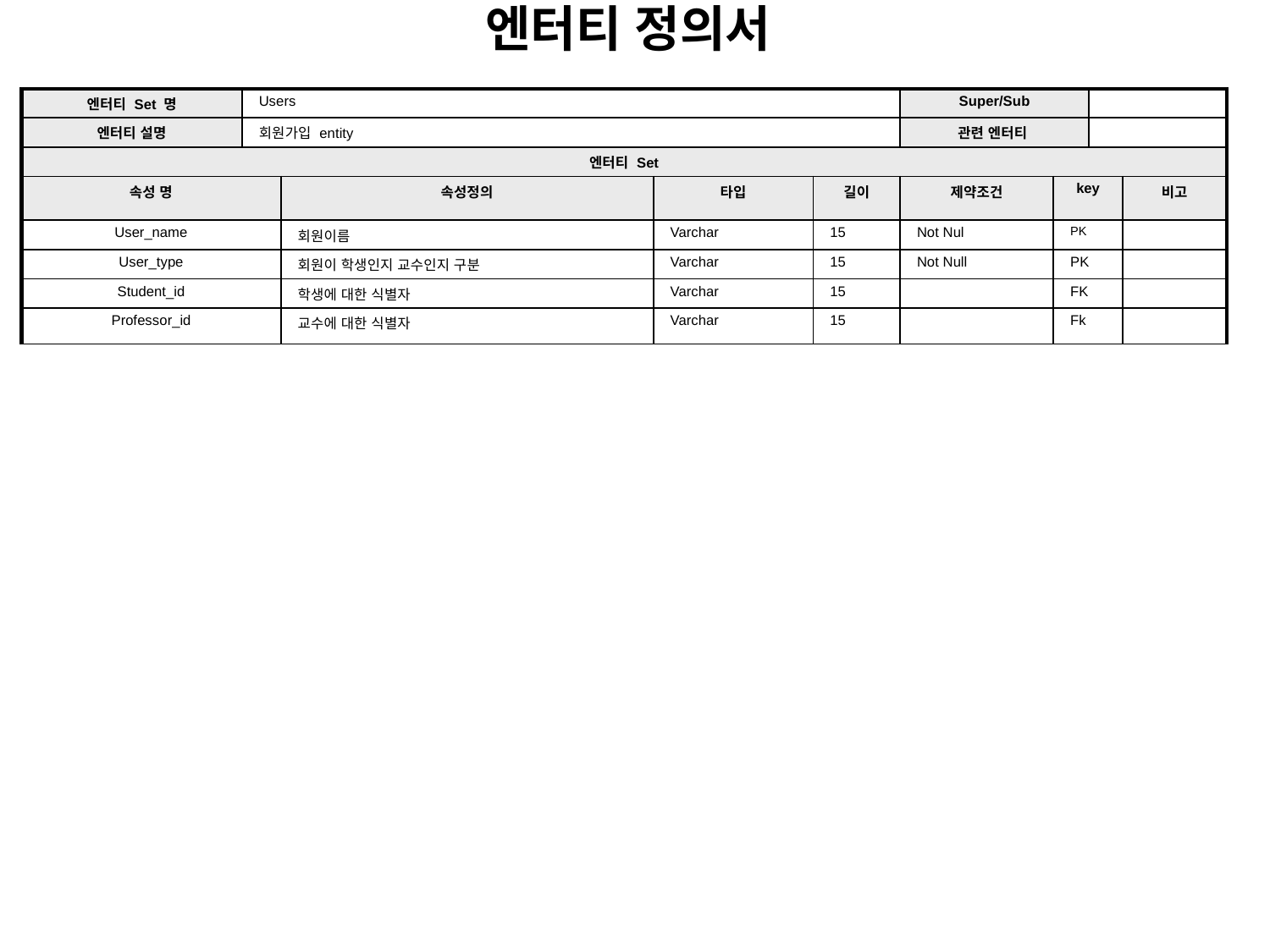

엔터티 정의서
| 엔터티 Set 명 | Users |  |  |  | Super/Sub |  |  |  |
| --- | --- | --- | --- | --- | --- | --- | --- | --- |
| 엔터티 설명 | 회원가입 entity |  |  |  | 관련 엔터티 |  |  |  |
| 엔터티 Set |  |  |  |  |  |  |  |  |
| 속성 명 |  | 속성정의 | 타입 | 길이 | 제약조건 | key |  | 비고 |
| User\_name |  | 회원이름 | Varchar | 15 | Not Nul | PK |  |  |
| User\_type |  | 회원이 학생인지 교수인지 구분 | Varchar | 15 | Not Null | PK |  |  |
| Student\_id |  | 학생에 대한 식별자 | Varchar | 15 |  | FK |  |  |
| Professor\_id |  | 교수에 대한 식별자 | Varchar | 15 |  | Fk |  |  |